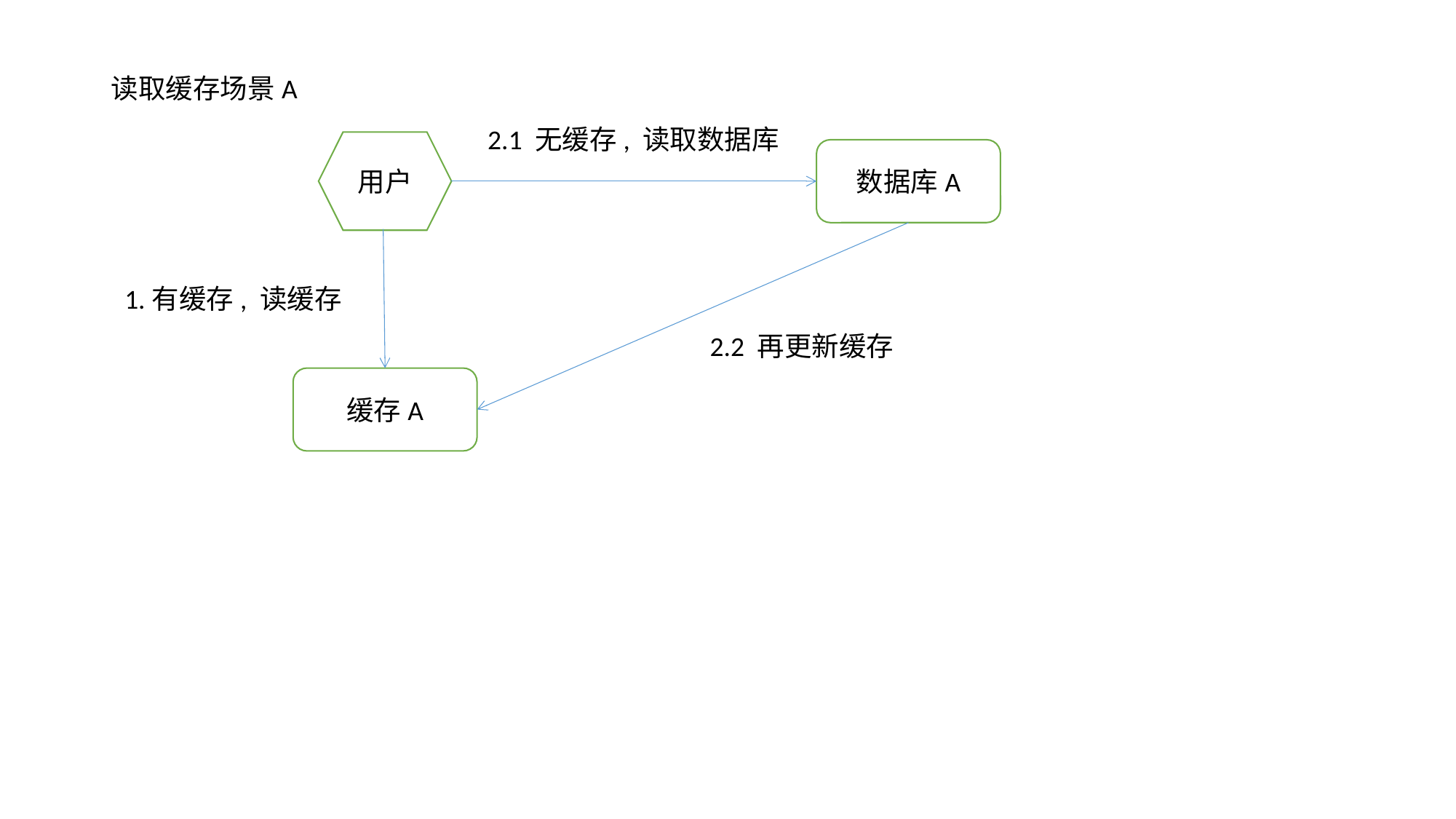

读取缓存场景A
2.1 无缓存, 读取数据库
用户
数据库A
1.有缓存, 读缓存
2.2 再更新缓存
缓存A